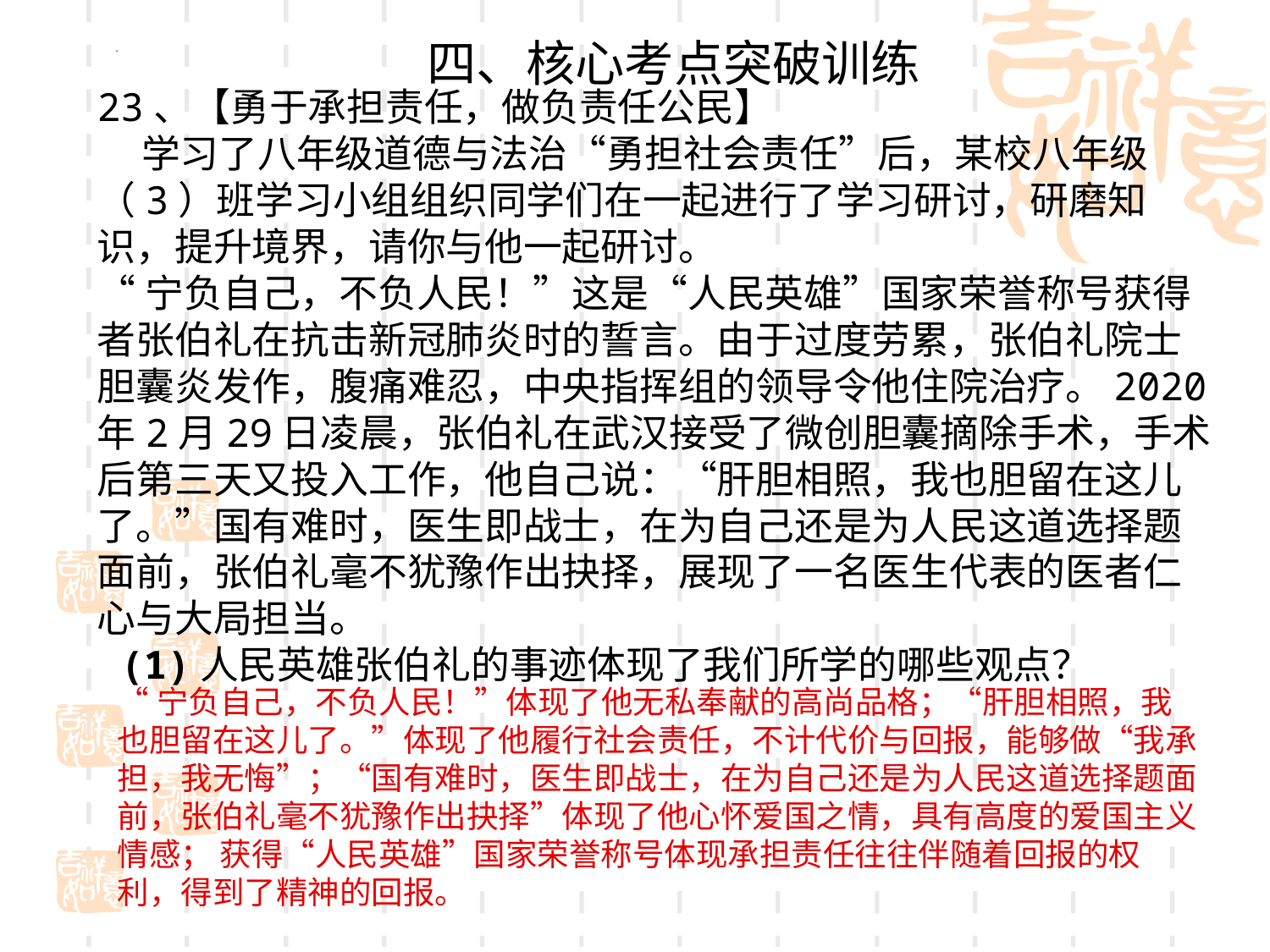

四、核心考点突破训练
23、【勇于承担责任，做负责任公民】
    学习了八年级道德与法治“勇担社会责任”后，某校八年级（3）班学习小组组织同学们在一起进行了学习研讨，研磨知识，提升境界，请你与他一起研讨。
“宁负自己，不负人民！”这是“人民英雄”国家荣誉称号获得者张伯礼在抗击新冠肺炎时的誓言。由于过度劳累，张伯礼院士胆囊炎发作，腹痛难忍，中央指挥组的领导令他住院治疗。2020年2月29日凌晨，张伯礼在武汉接受了微创胆囊摘除手术，手术后第三天又投入工作，他自己说：“肝胆相照，我也胆留在这儿了。”国有难时，医生即战士，在为自己还是为人民这道选择题面前，张伯礼毫不犹豫作出抉择，展现了一名医生代表的医者仁心与大局担当。
 (1)人民英雄张伯礼的事迹体现了我们所学的哪些观点？

“宁负自己，不负人民！”体现了他无私奉献的高尚品格；“肝胆相照，我也胆留在这儿了。”体现了他履行社会责任，不计代价与回报，能够做“我承担，我无悔”；“国有难时，医生即战士，在为自己还是为人民这道选择题面前，张伯礼毫不犹豫作出抉择”体现了他心怀爱国之情，具有高度的爱国主义情感； 获得“人民英雄”国家荣誉称号体现承担责任往往伴随着回报的权利，得到了精神的回报。